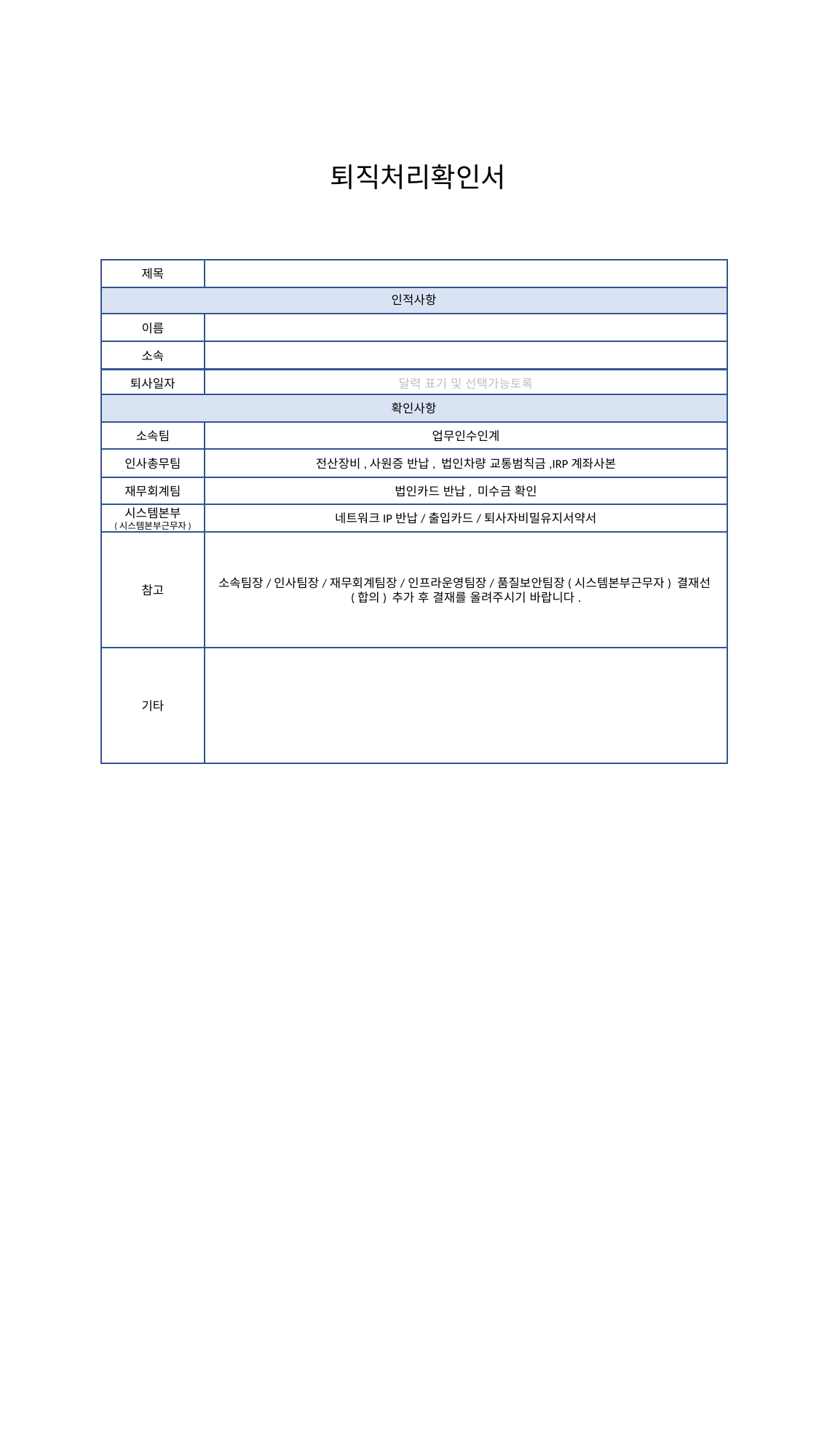

퇴직처리확인서
제목

인적사항
이름

소속

퇴사일자
달력 표기 및 선택가능토록
확인사항
업무인수인계
소속팀
인사총무팀
전산장비,사원증 반납, 법인차량 교통범칙금,IRP계좌사본
재무회계팀
법인카드 반납, 미수금 확인
시스템본부
(시스템본부근무자)
네트워크IP반납/출입카드/퇴사자비밀유지서약서
참고
소속팀장/인사팀장/재무회계팀장/인프라운영팀장/품질보안팀장(시스템본부근무자) 결재선(합의) 추가 후 결재를 올려주시기 바랍니다.
기타